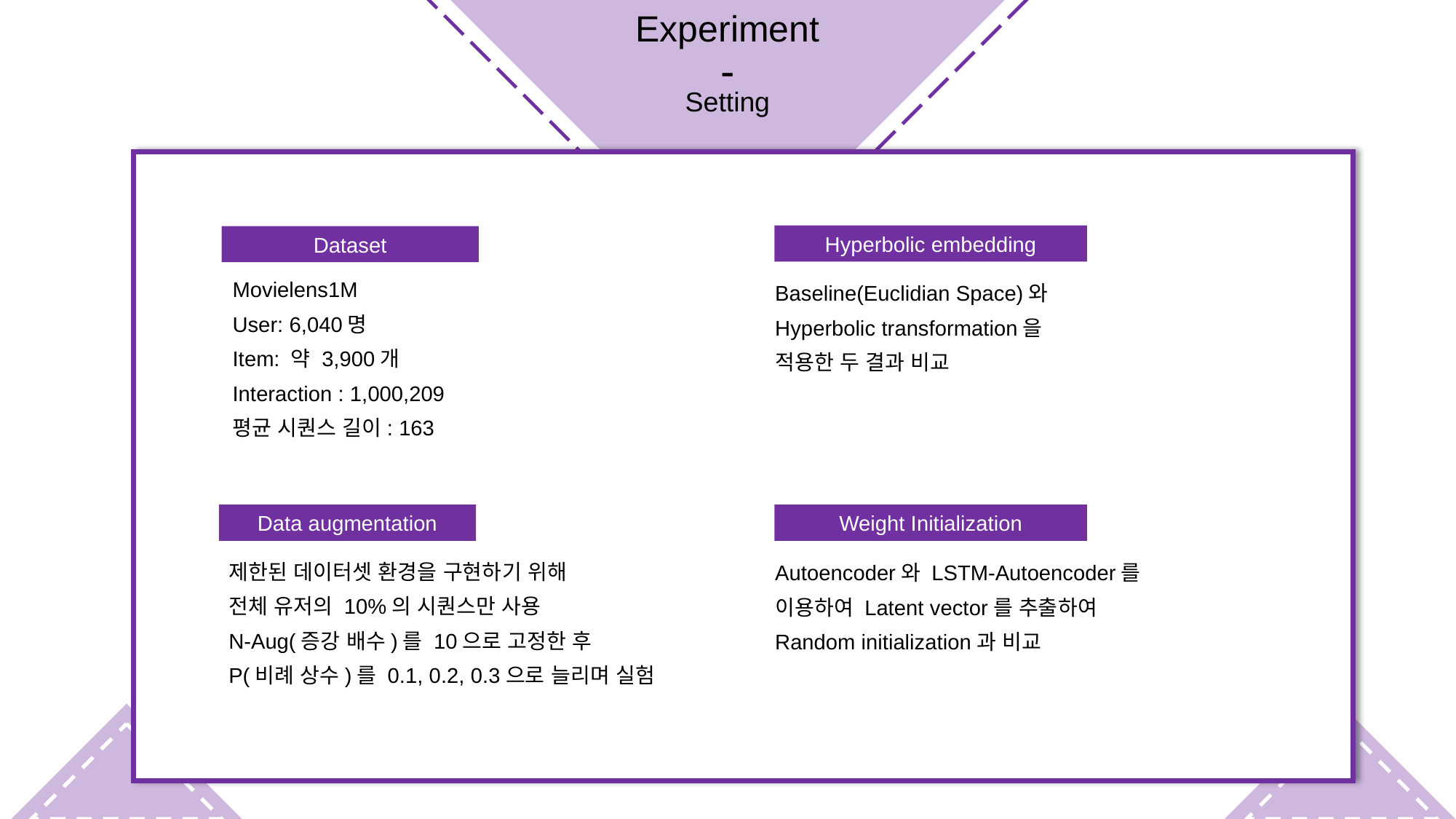

Experiment

-
Setting
`
Hyperbolic embedding
Baseline(Euclidian Space)와
Hyperbolic transformation을
적용한 두 결과 비교
Dataset
Movielens1M
User: 6,040명
Item: 약 3,900개
Interaction : 1,000,209
평균 시퀀스 길이: 163
Data augmentation
제한된 데이터셋 환경을 구현하기 위해
전체 유저의 10%의 시퀀스만 사용
N-Aug(증강 배수)를 10으로 고정한 후
P(비례 상수)를 0.1, 0.2, 0.3으로 늘리며 실험
Weight Initialization
Autoencoder와 LSTM-Autoencoder를
이용하여 Latent vector를 추출하여
Random initialization과 비교